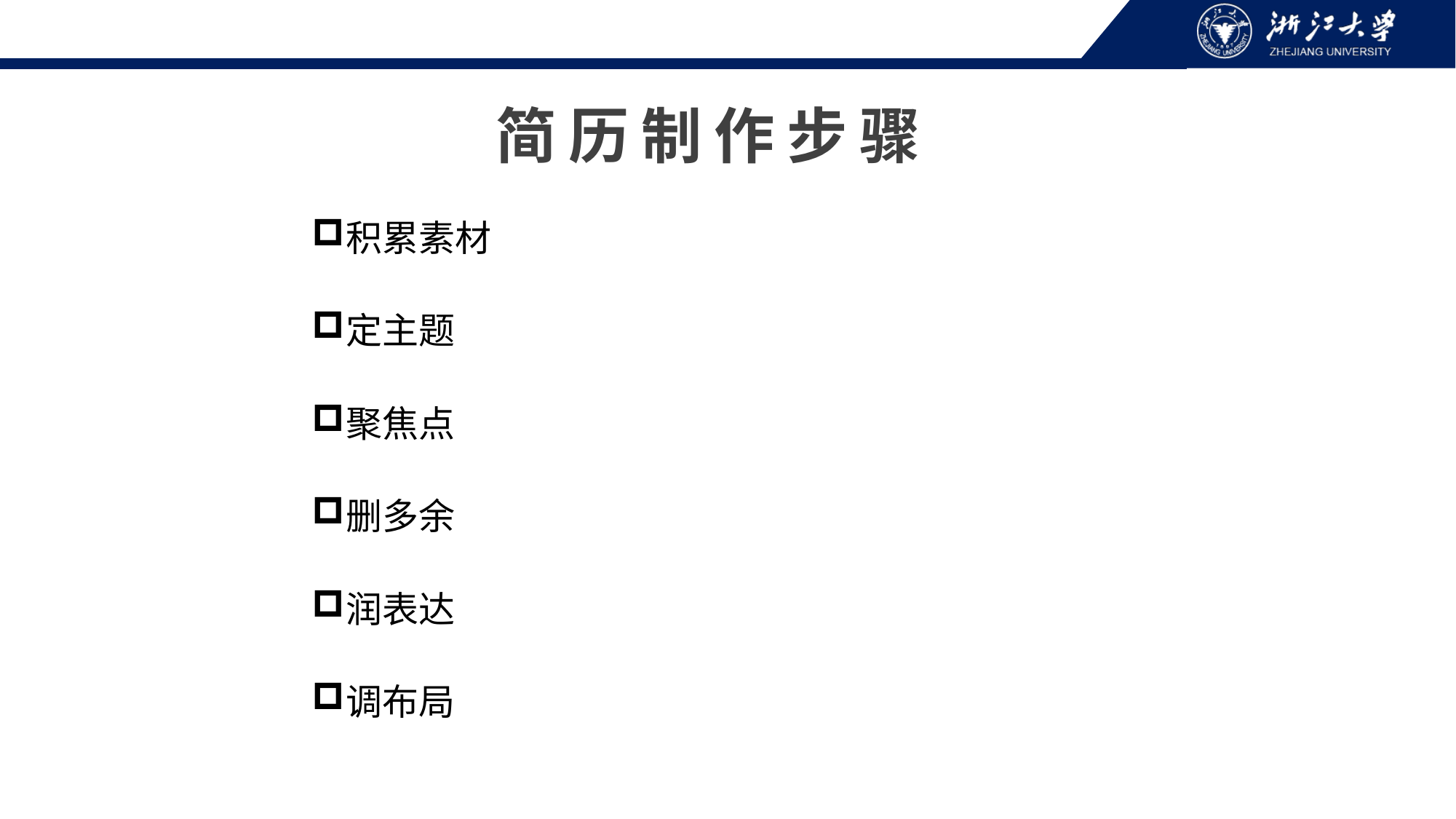

简历制作步骤
积累素材
定主题
聚焦点
删多余
润表达
调布局